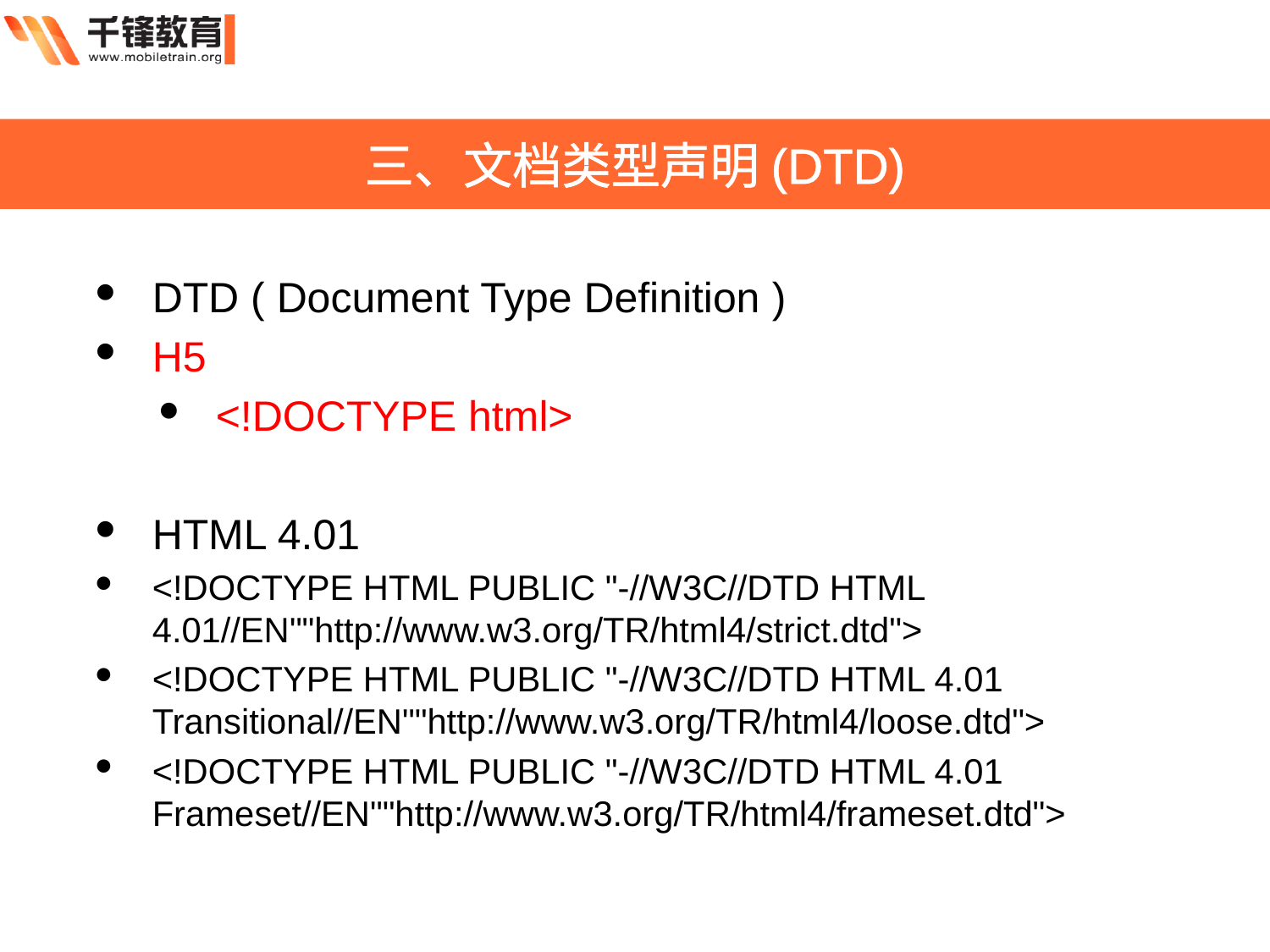

三、文档类型声明(DTD)
DTD ( Document Type Definition )
H5
<!DOCTYPE html>

HTML 4.01
<!DOCTYPE HTML PUBLIC "-//W3C//DTD HTML 4.01//EN""http://www.w3.org/TR/html4/strict.dtd">
<!DOCTYPE HTML PUBLIC "-//W3C//DTD HTML 4.01 Transitional//EN""http://www.w3.org/TR/html4/loose.dtd">
<!DOCTYPE HTML PUBLIC "-//W3C//DTD HTML 4.01 Frameset//EN""http://www.w3.org/TR/html4/frameset.dtd">